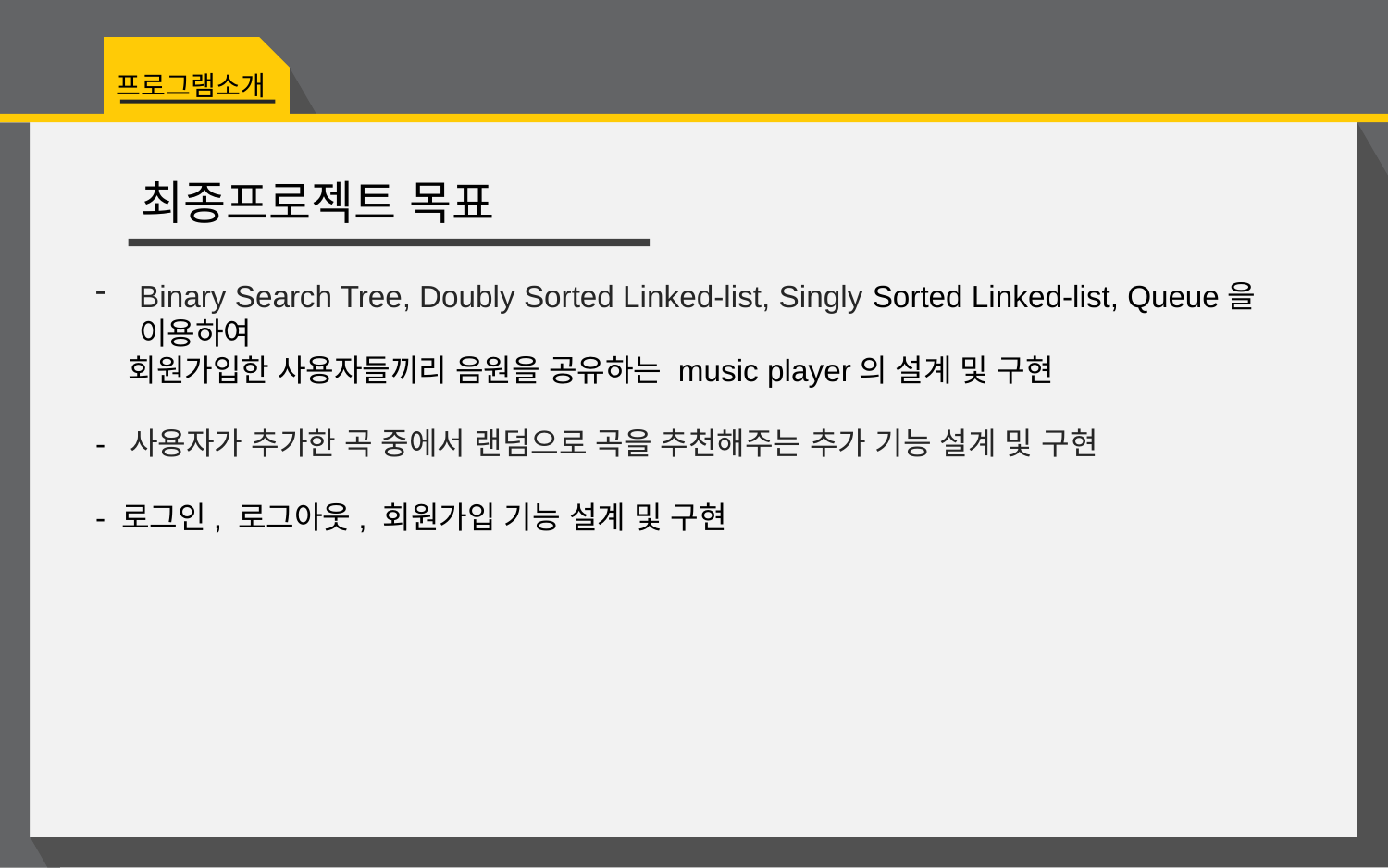

프로그램소개
최종프로젝트 목표

Binary Search Tree, Doubly Sorted Linked-list, Singly Sorted Linked-list, Queue을 이용하여
   회원가입한 사용자들끼리 음원을 공유하는 music player의 설계 및 구현

-  사용자가 추가한 곡 중에서 랜덤으로 곡을 추천해주는 추가 기능 설계 및 구현

- 로그인, 로그아웃, 회원가입 기능 설계 및 구현

PICTURE